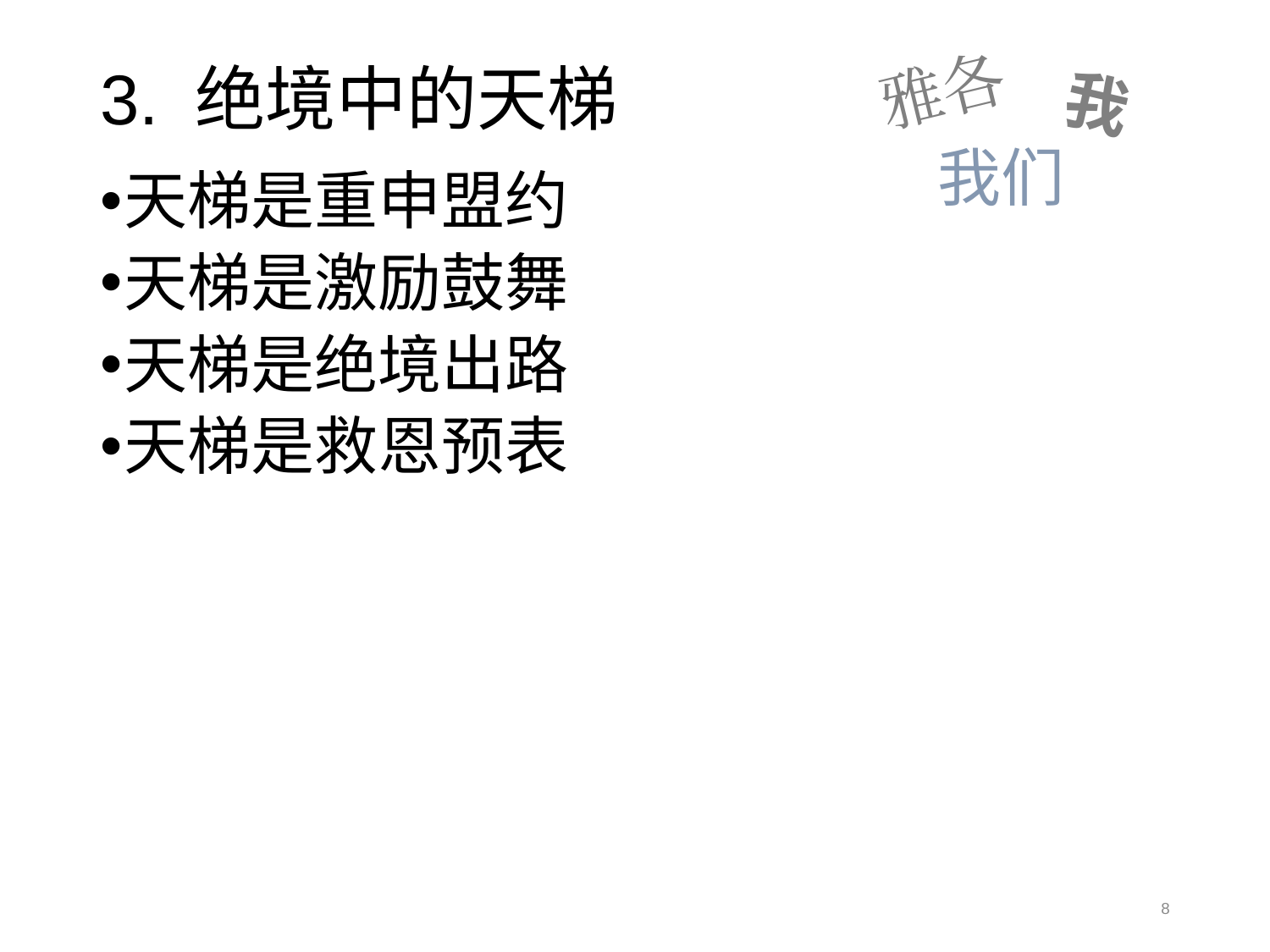

雅各
我
我们
# 3. 绝境中的天梯
天梯是重申盟约
天梯是激励鼓舞
天梯是绝境出路
天梯是救恩预表
8